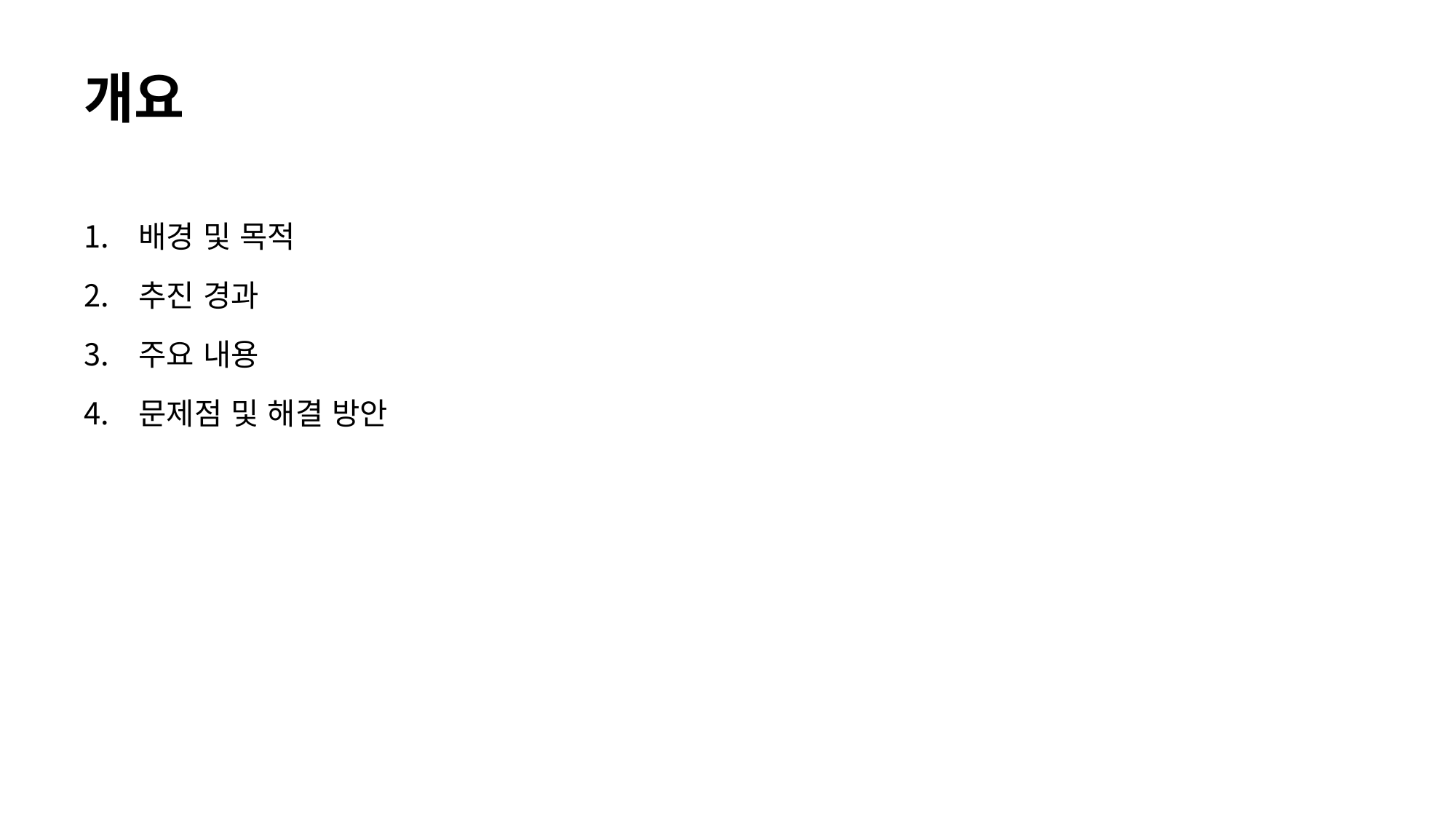

# 개요
배경 및 목적
추진 경과
주요 내용
문제점 및 해결 방안